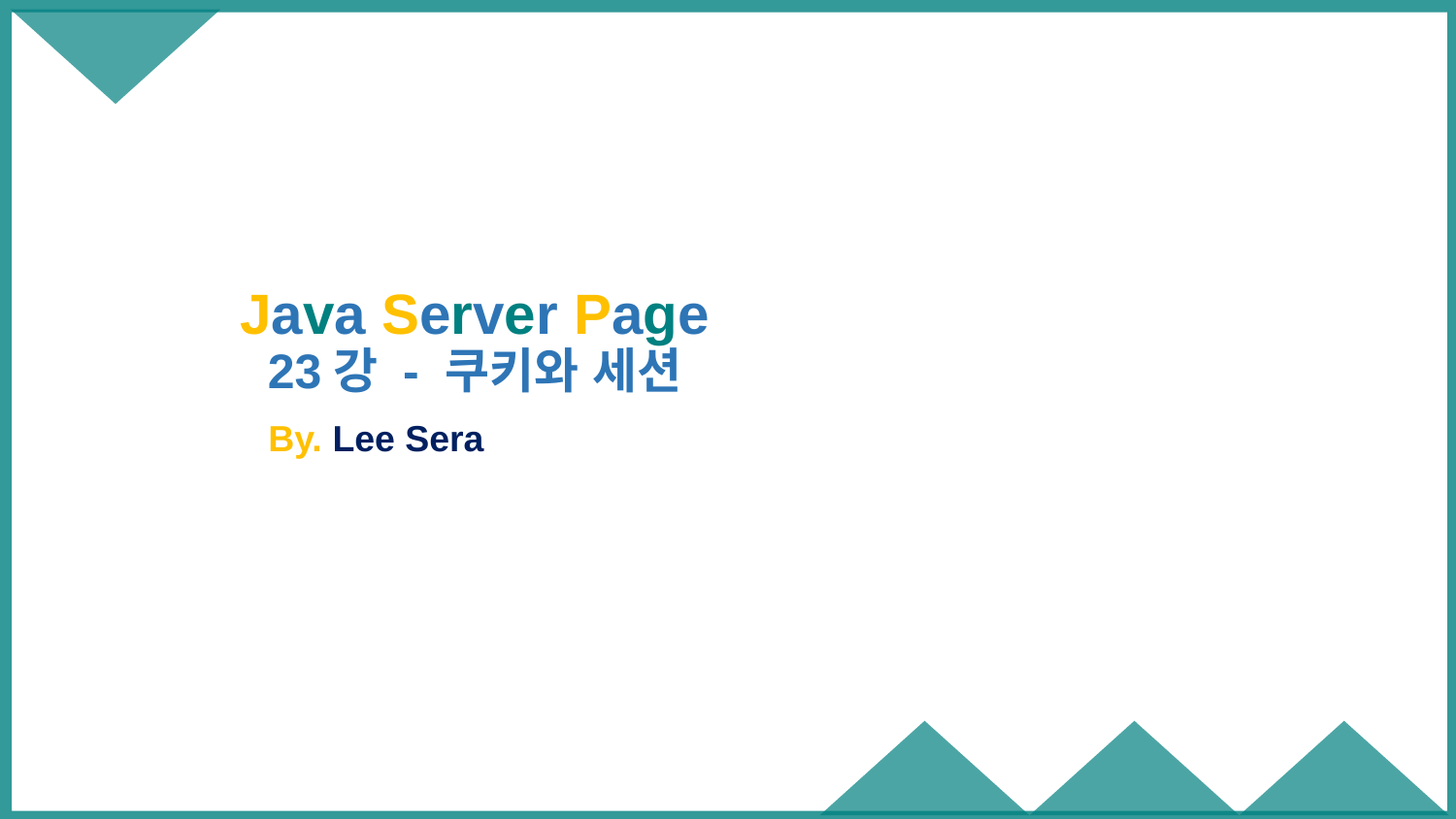

# Java Server Page 23강 - 쿠키와 세션
By. Lee Sera